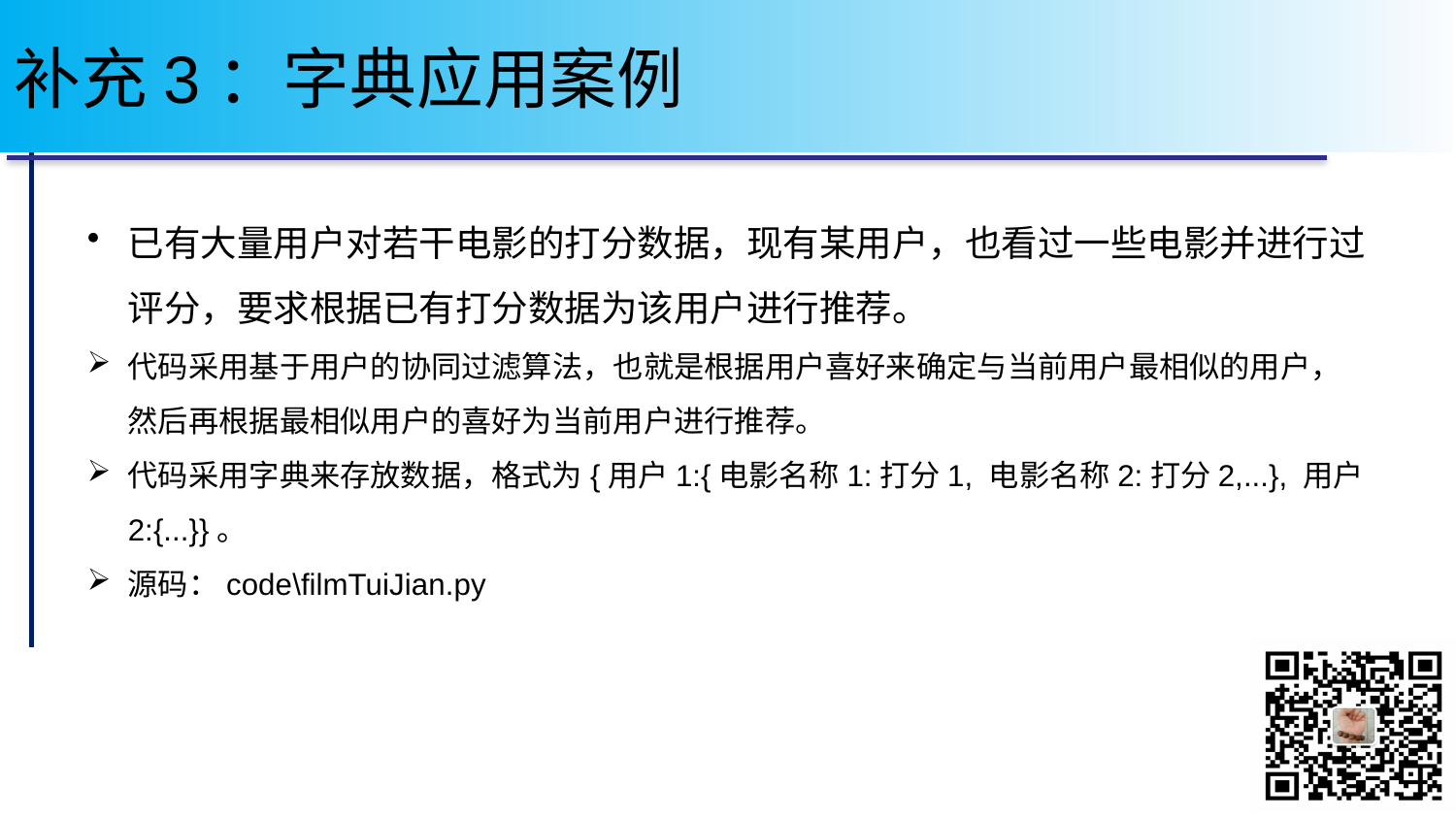

# 补充3：字典应用案例
已有大量用户对若干电影的打分数据，现有某用户，也看过一些电影并进行过评分，要求根据已有打分数据为该用户进行推荐。
代码采用基于用户的协同过滤算法，也就是根据用户喜好来确定与当前用户最相似的用户，然后再根据最相似用户的喜好为当前用户进行推荐。
代码采用字典来存放数据，格式为{用户1:{电影名称1:打分1, 电影名称2:打分2,...}, 用户2:{...}}。
源码：code\filmTuiJian.py